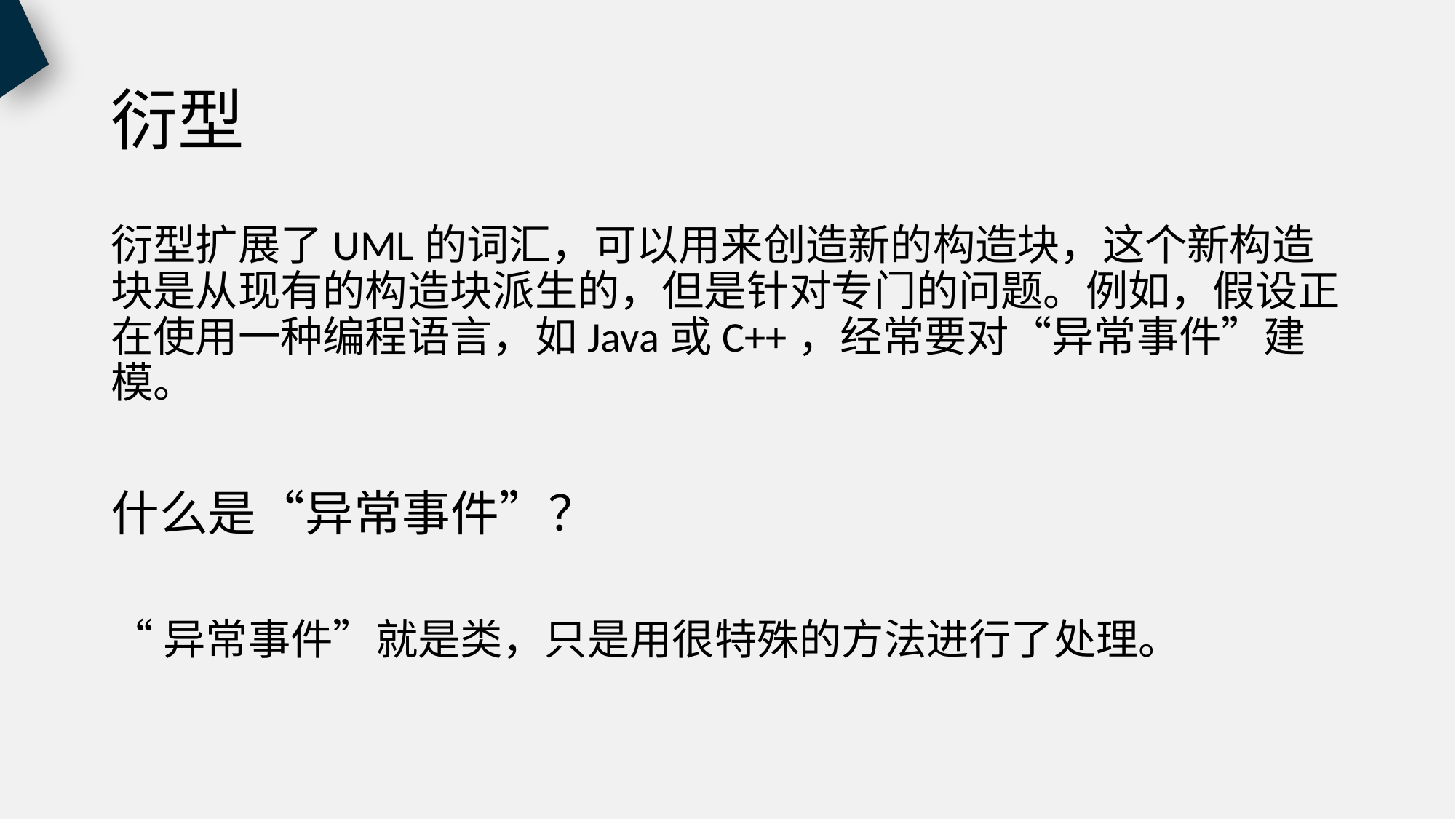

# 衍型
衍型扩展了UML的词汇，可以用来创造新的构造块，这个新构造块是从现有的构造块派生的，但是针对专门的问题。例如，假设正在使用一种编程语言，如Java或C++，经常要对“异常事件”建模。

什么是“异常事件”？

“异常事件”就是类，只是用很特殊的方法进行了处理。